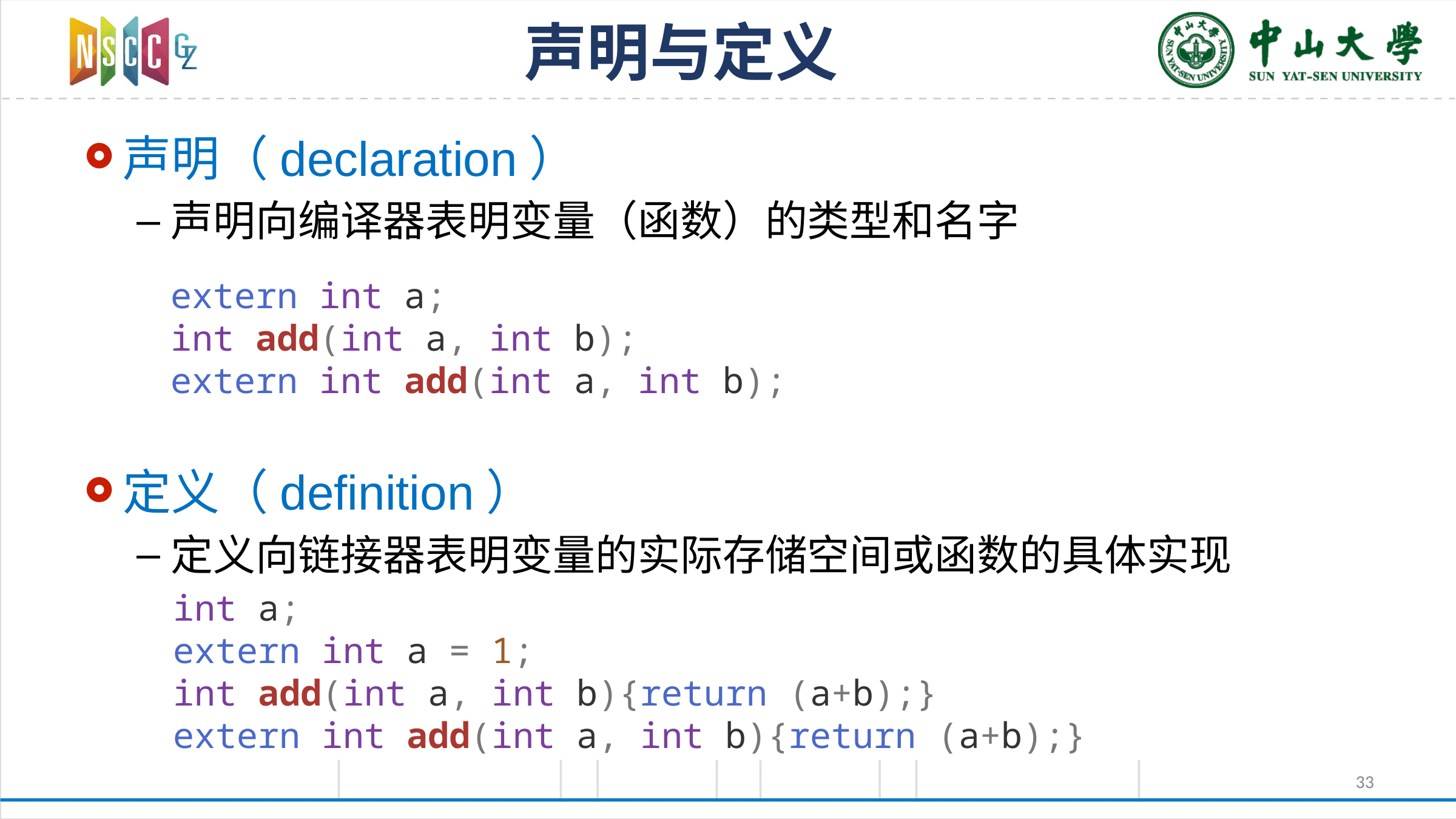

# 声明与定义
声明（declaration）
声明向编译器表明变量（函数）的类型和名字

定义（definition）
定义向链接器表明变量的实际存储空间或函数的具体实现
extern int a;
int add(int a, int b);
extern int add(int a, int b);
int a;
extern int a = 1;
int add(int a, int b){return (a+b);}
extern int add(int a, int b){return (a+b);}
33